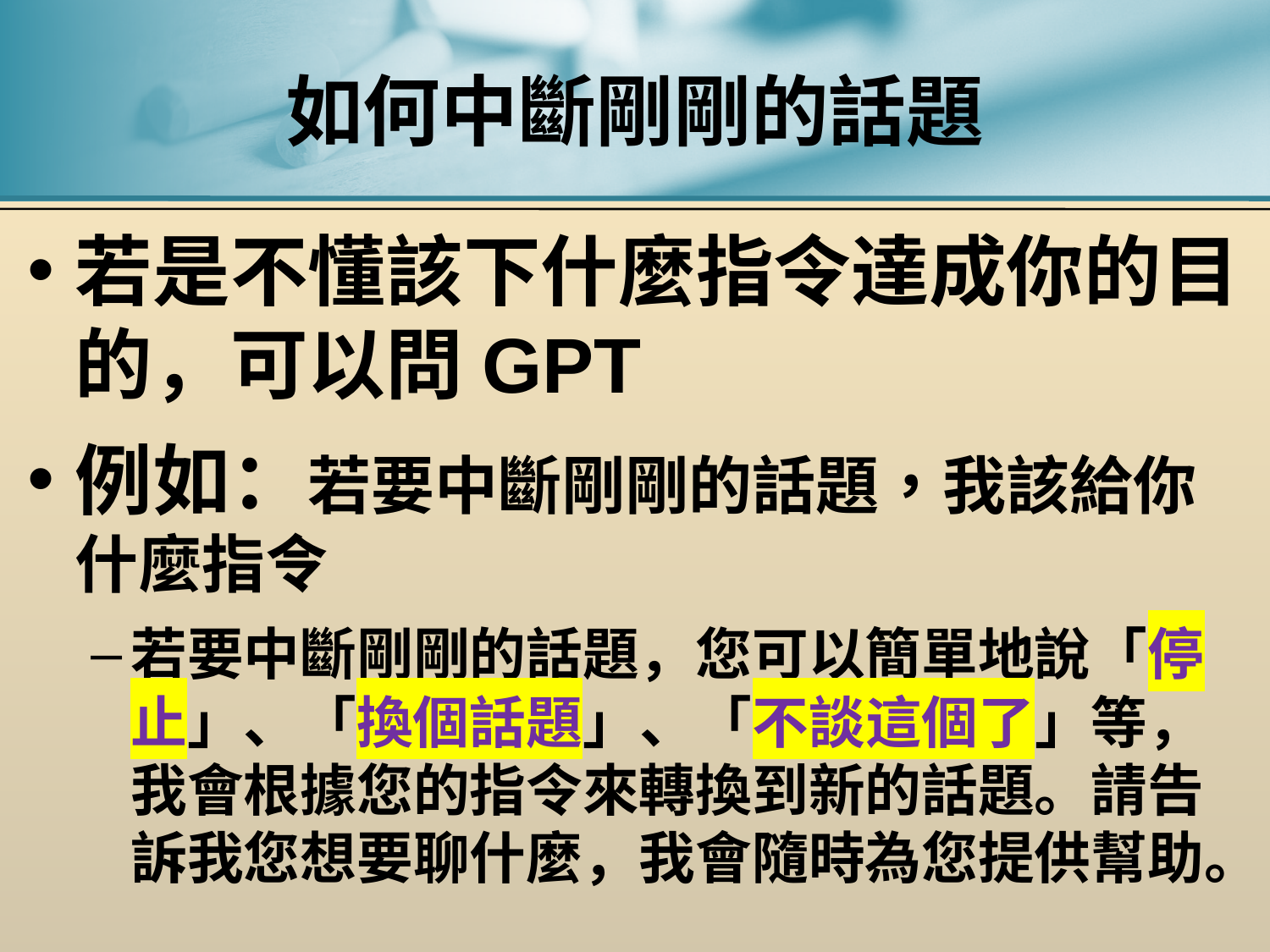

# 如何中斷剛剛的話題
若是不懂該下什麼指令達成你的目的，可以問GPT
例如：若要中斷剛剛的話題，我該給你什麼指令
若要中斷剛剛的話題，您可以簡單地說「停止」、「換個話題」、「不談這個了」等，我會根據您的指令來轉換到新的話題。請告訴我您想要聊什麼，我會隨時為您提供幫助。